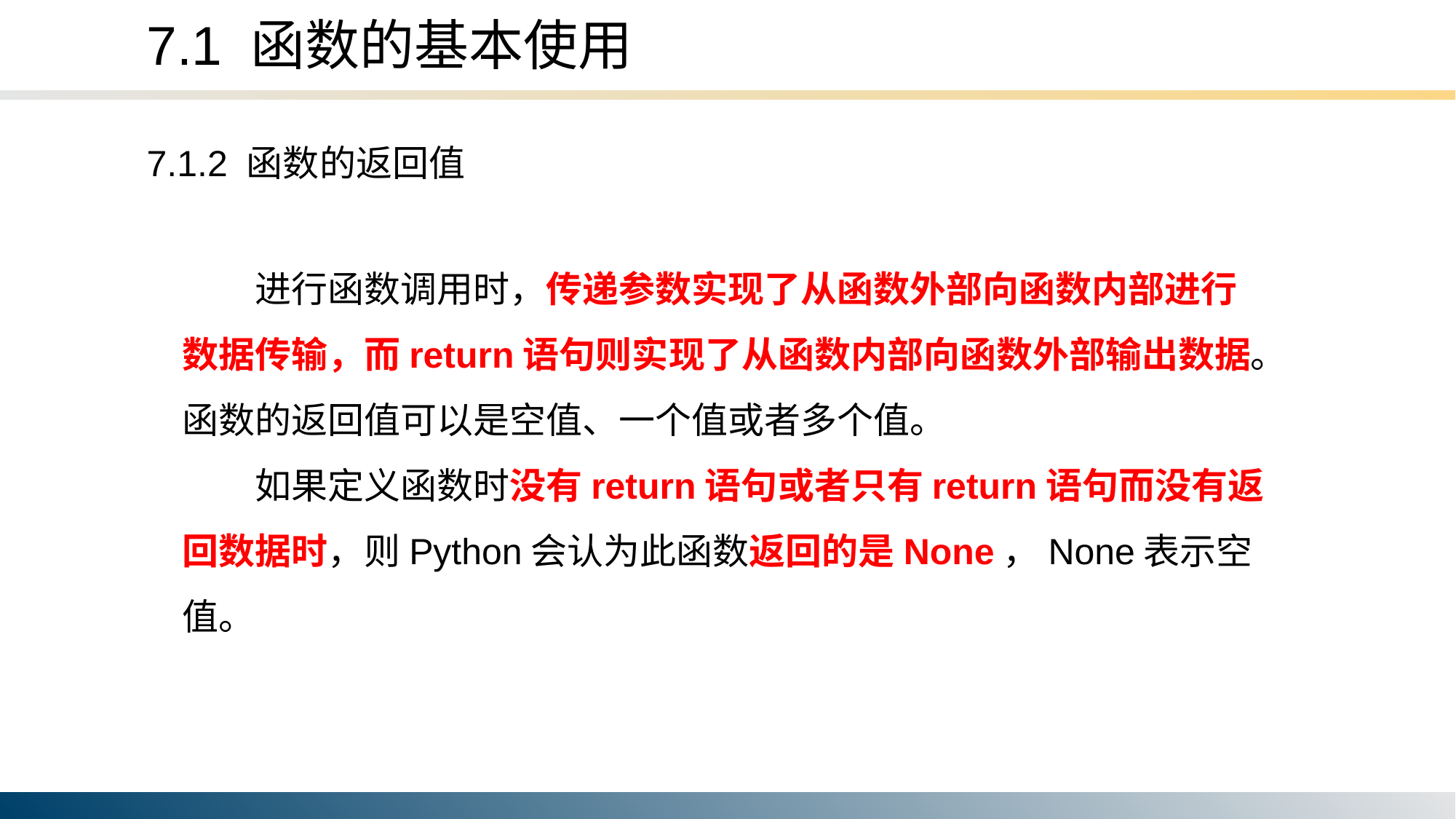

7.1 函数的基本使用
7.1.2 函数的返回值
进行函数调用时，传递参数实现了从函数外部向函数内部进行数据传输，而return语句则实现了从函数内部向函数外部输出数据。函数的返回值可以是空值、一个值或者多个值。
如果定义函数时没有return语句或者只有return语句而没有返回数据时，则Python会认为此函数返回的是None，None表示空值。